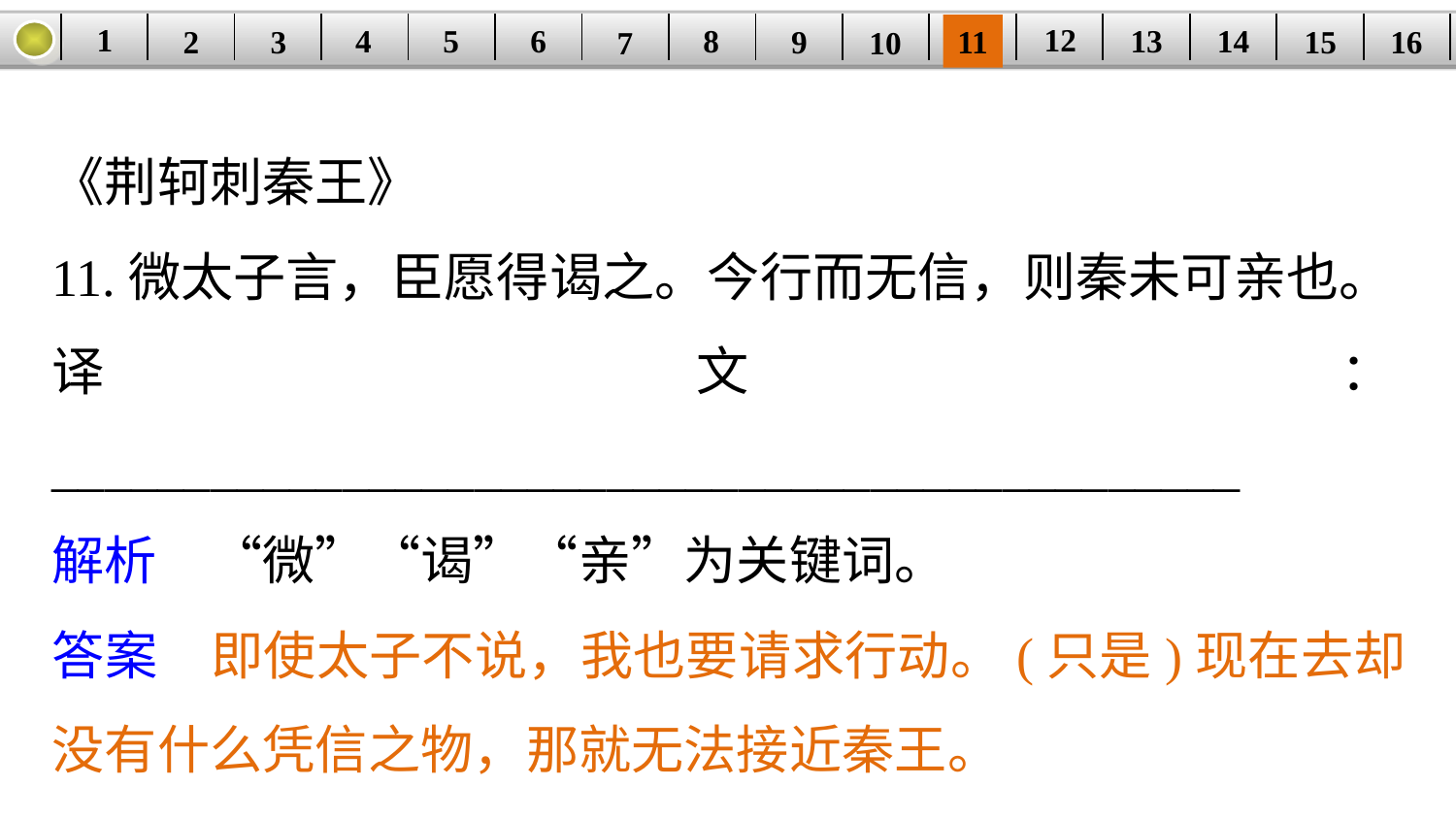

1
12
6
14
8
5
|  |  |  |  |  |  |  |  |  |  |  |  |  |  |  |  |
| --- | --- | --- | --- | --- | --- | --- | --- | --- | --- | --- | --- | --- | --- | --- | --- |
13
4
15
2
9
3
11
16
10
7

《荆轲刺秦王》
11.微太子言，臣愿得谒之。今行而无信，则秦未可亲也。
译文：_____________________________________________
解析　“微”“谒”“亲”为关键词。
答案　即使太子不说，我也要请求行动。(只是)现在去却没有什么凭信之物，那就无法接近秦王。